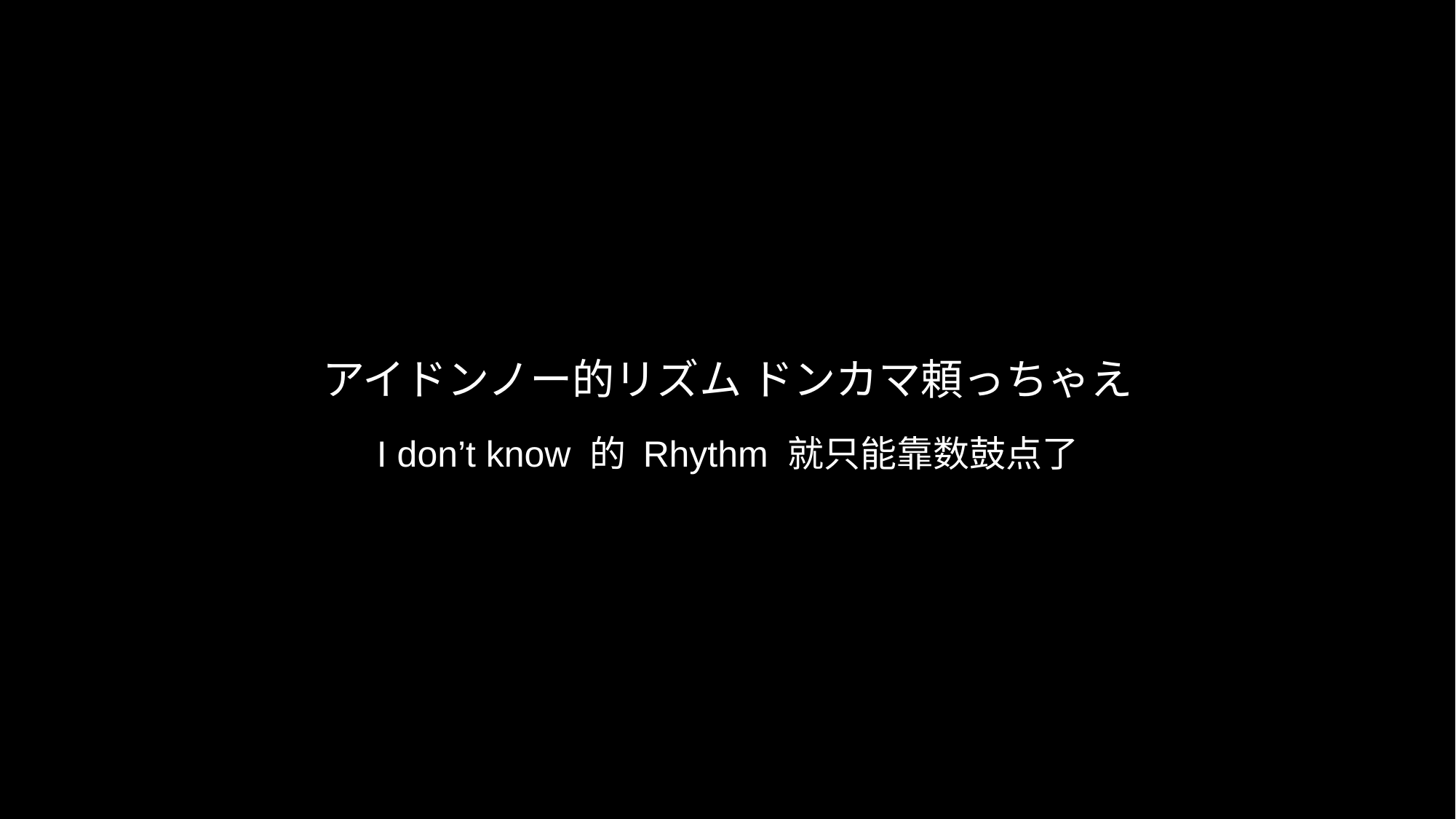

# アイドンノー的リズム ドンカマ頼っちゃえ
I don’t know 的 Rhythm 就只能靠数鼓点了